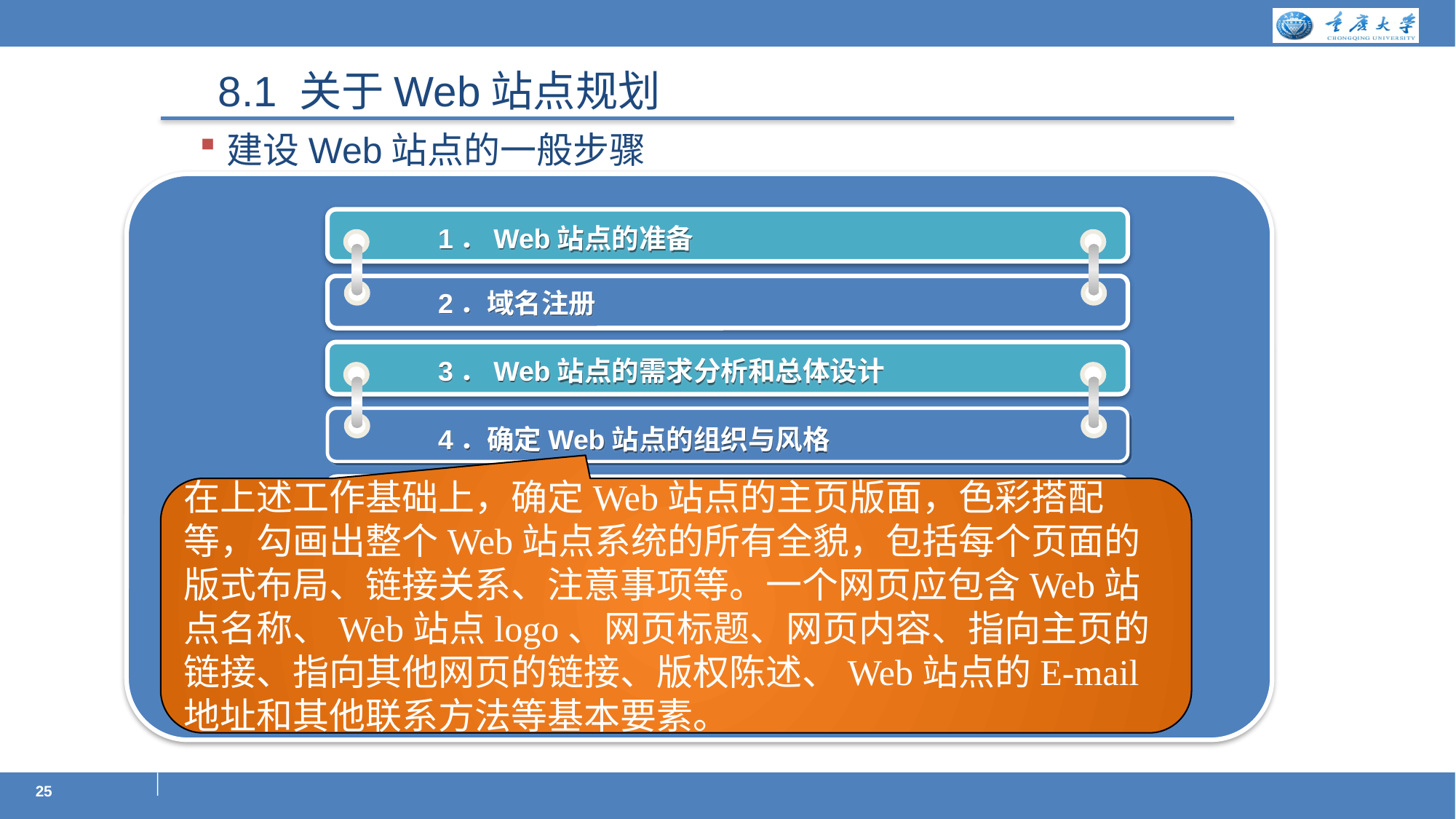

8.1 关于Web站点规划
建设Web站点的一般步骤

1．Web站点的准备

2．域名注册

3．Web站点的需求分析和总体设计

4．确定Web站点的组织与风格

在上述工作基础上，确定Web站点的主页版面，色彩搭配等，勾画出整个Web站点系统的所有全貌，包括每个页面的版式布局、链接关系、注意事项等。一个网页应包含Web站点名称、Web站点logo、网页标题、网页内容、指向主页的链接、指向其他网页的链接、版权陈述、Web站点的E-mail地址和其他联系方法等基本要素。
5．Web站点开发和运行环境的确定

6．Web站点的开发和测试

7．将Web站点接入Internet，并做好网站推广

8．Web站点的运行安全和维护管理
25